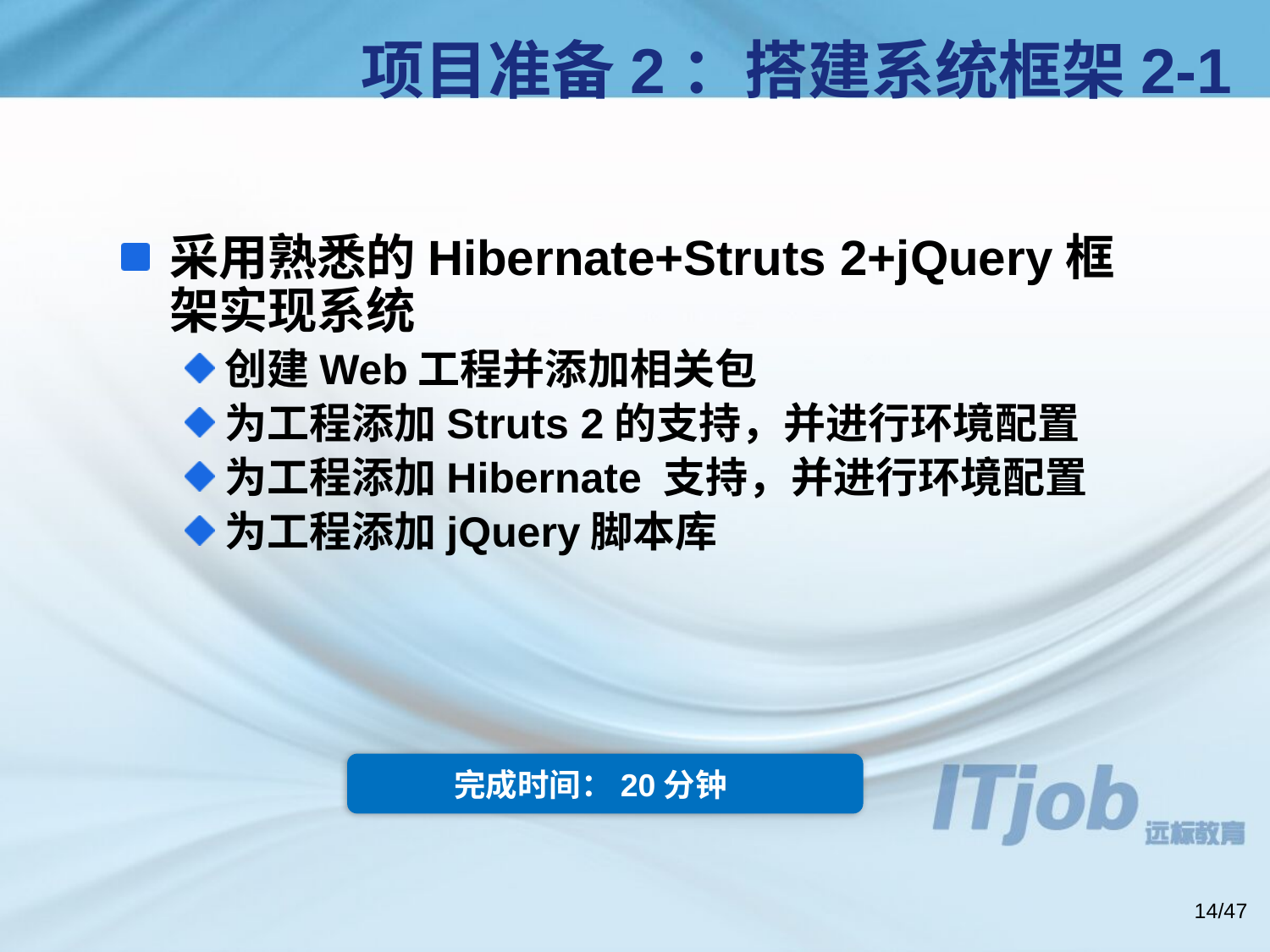

# 项目准备2：搭建系统框架2-1
采用熟悉的Hibernate+Struts 2+jQuery框架实现系统
创建Web工程并添加相关包
为工程添加Struts 2的支持，并进行环境配置
为工程添加Hibernate 支持，并进行环境配置
为工程添加jQuery脚本库

完成时间：20分钟
14/47